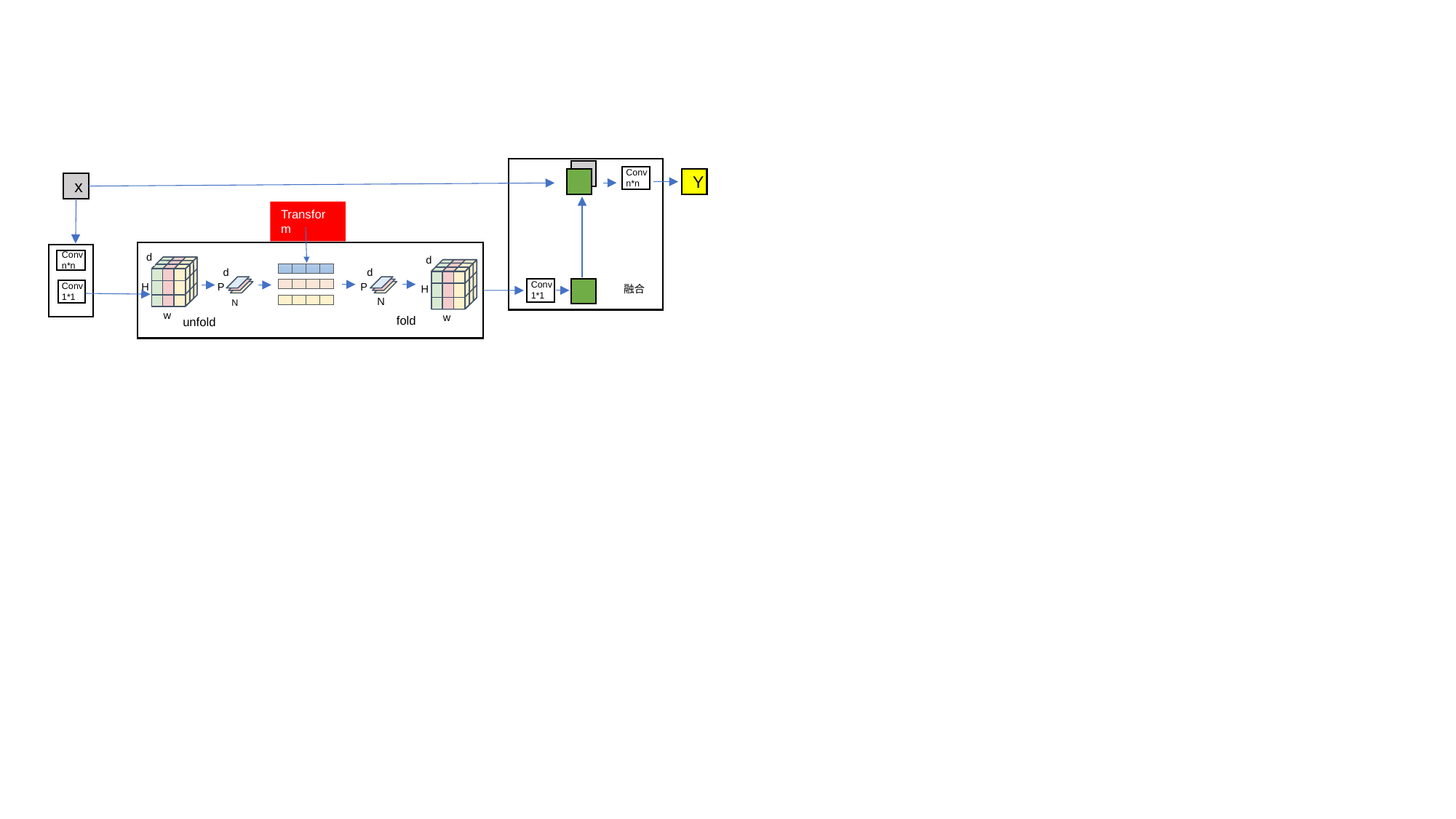

Conv
n*n

Y
x
Transform

Conv
n*n

d

d

d
d

Conv
1*1
Conv
1*1

融合
H
P
P

H

N

N
w
w
fold
unfold